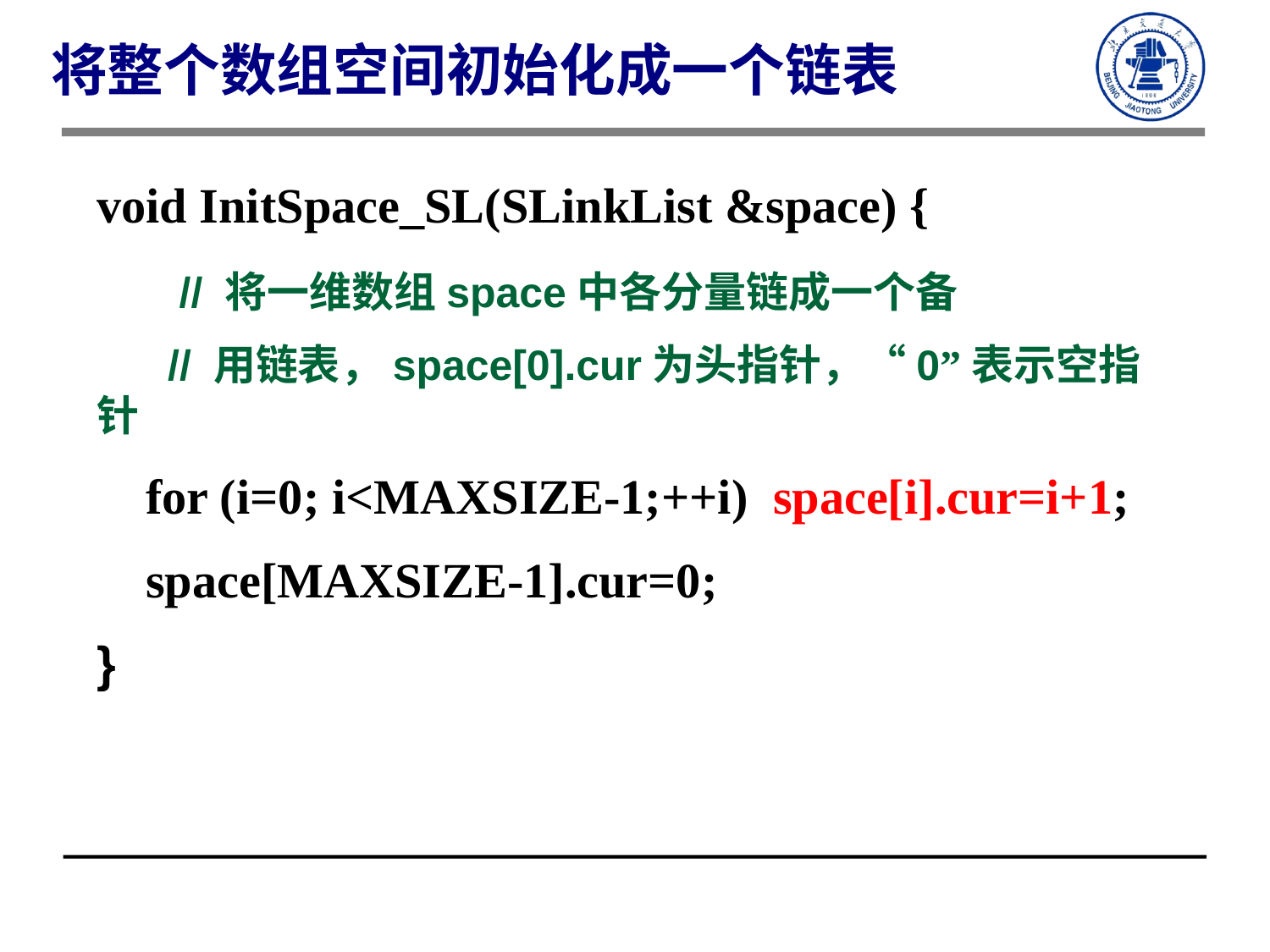

将整个数组空间初始化成一个链表
void InitSpace_SL(SLinkList &space) {
      // 将一维数组space中各分量链成一个备
      // 用链表，space[0].cur为头指针，“0”表示空指针
    for (i=0; i<MAXSIZE-1;++i)  space[i].cur=i+1;
    space[MAXSIZE-1].cur=0;
}